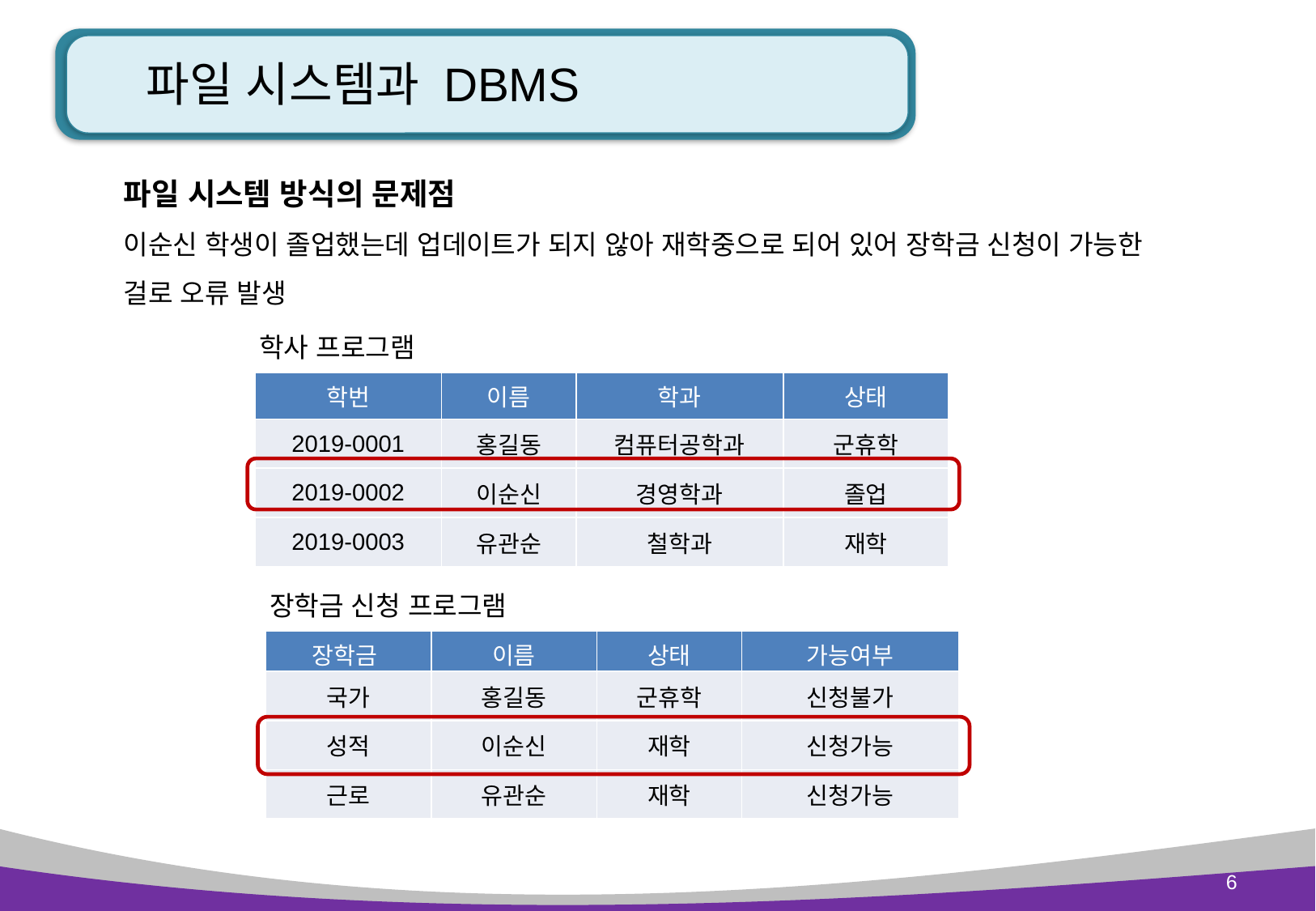

# 파일 시스템과 DBMS
파일 시스템 방식의 문제점
이순신 학생이 졸업했는데 업데이트가 되지 않아 재학중으로 되어 있어 장학금 신청이 가능한 걸로 오류 발생
학사 프로그램
| 학번 | 이름 | 학과 | 상태 |
| --- | --- | --- | --- |
| 2019-0001 | 홍길동 | 컴퓨터공학과 | 군휴학 |
| 2019-0002 | 이순신 | 경영학과 | 졸업 |
| 2019-0003 | 유관순 | 철학과 | 재학 |

장학금 신청 프로그램
| 장학금 | 이름 | 상태 | 가능여부 |
| --- | --- | --- | --- |
| 국가 | 홍길동 | 군휴학 | 신청불가 |
| 성적 | 이순신 | 재학 | 신청가능 |
| 근로 | 유관순 | 재학 | 신청가능 |

6